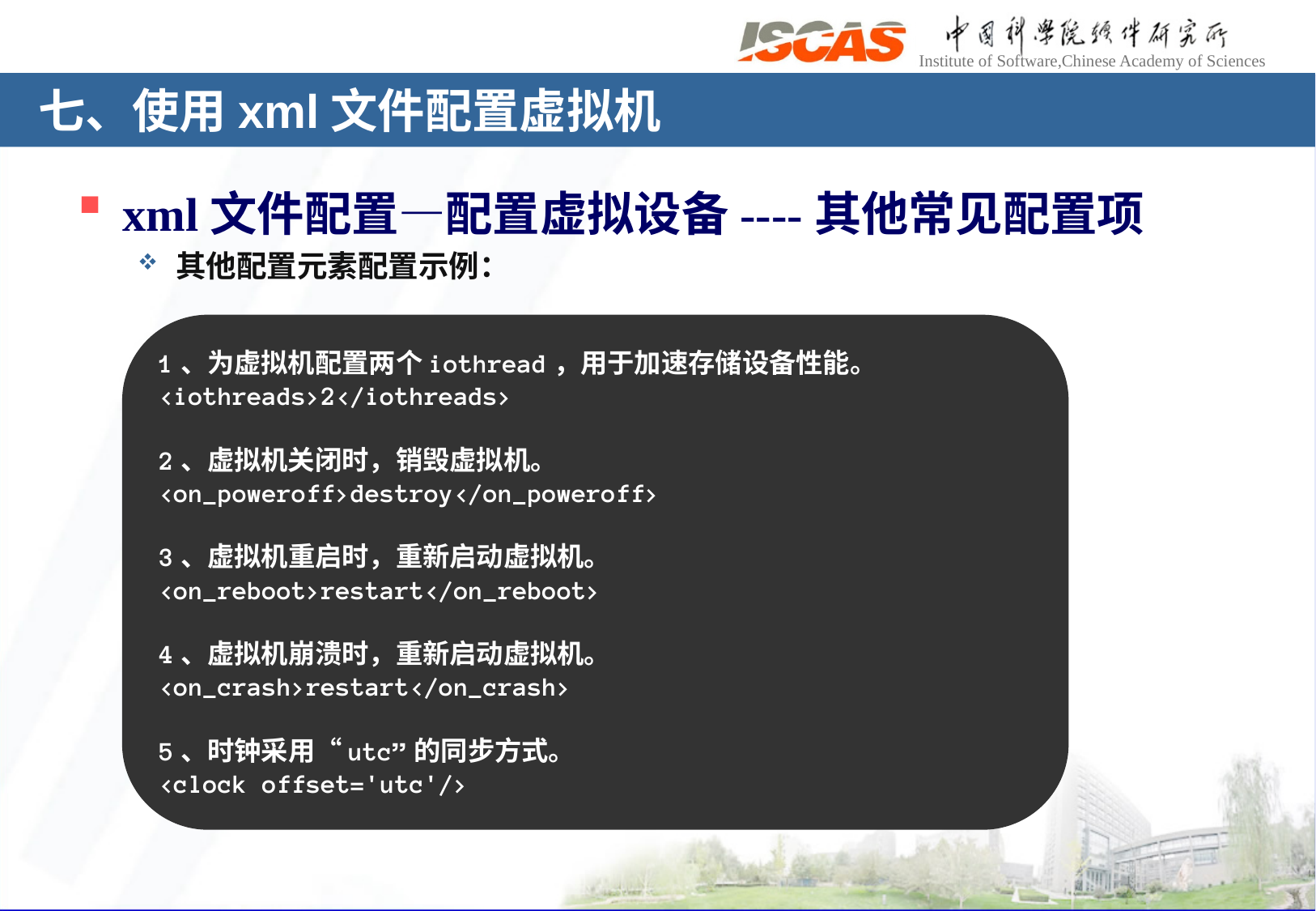

# 七、使用xml文件配置虚拟机
xml文件配置—配置虚拟设备----其他常见配置项
其他配置元素配置示例：

1、为虚拟机配置两个iothread，用于加速存储设备性能。
<iothreads>2</iothreads>

2、虚拟机关闭时，销毁虚拟机。
<on_poweroff>destroy</on_poweroff>

3、虚拟机重启时，重新启动虚拟机。
<on_reboot>restart</on_reboot>

4、虚拟机崩溃时，重新启动虚拟机。
<on_crash>restart</on_crash>

5、时钟采用“utc”的同步方式。
<clock offset='utc'/>